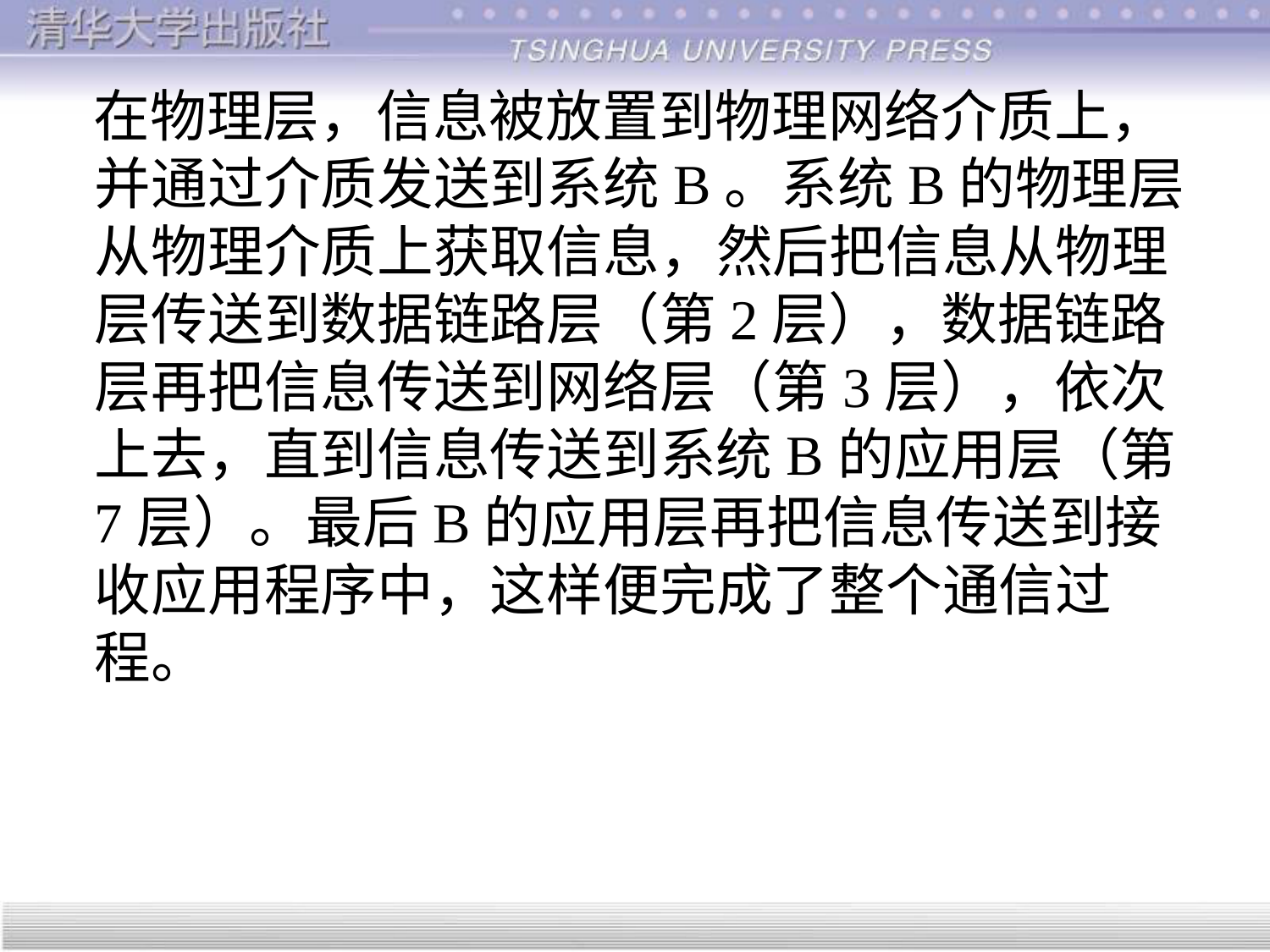

在物理层，信息被放置到物理网络介质上，并通过介质发送到系统B。系统B的物理层从物理介质上获取信息，然后把信息从物理层传送到数据链路层（第2层），数据链路层再把信息传送到网络层（第3层），依次上去，直到信息传送到系统B的应用层（第7层）。最后B的应用层再把信息传送到接收应用程序中，这样便完成了整个通信过程。